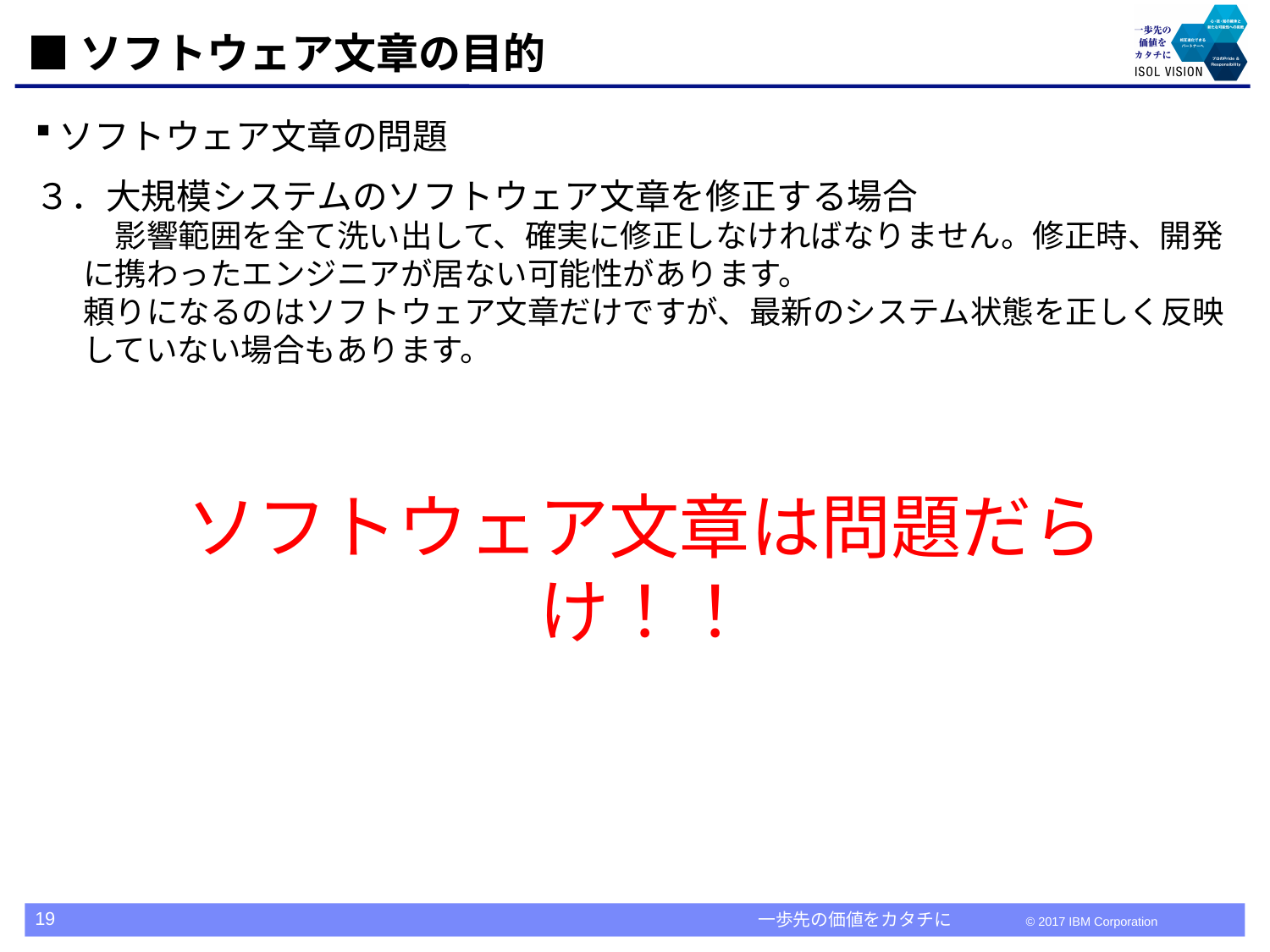

# ■ソフトウェア文章の目的
ソフトウェア文章の問題
３．大規模システムのソフトウェア文章を修正する場合
　影響範囲を全て洗い出して、確実に修正しなければなりません。修正時、開発に携わったエンジニアが居ない可能性があります。
頼りになるのはソフトウェア文章だけですが、最新のシステム状態を正しく反映していない場合もあります。

ソフトウェア文章は問題だらけ！！
19